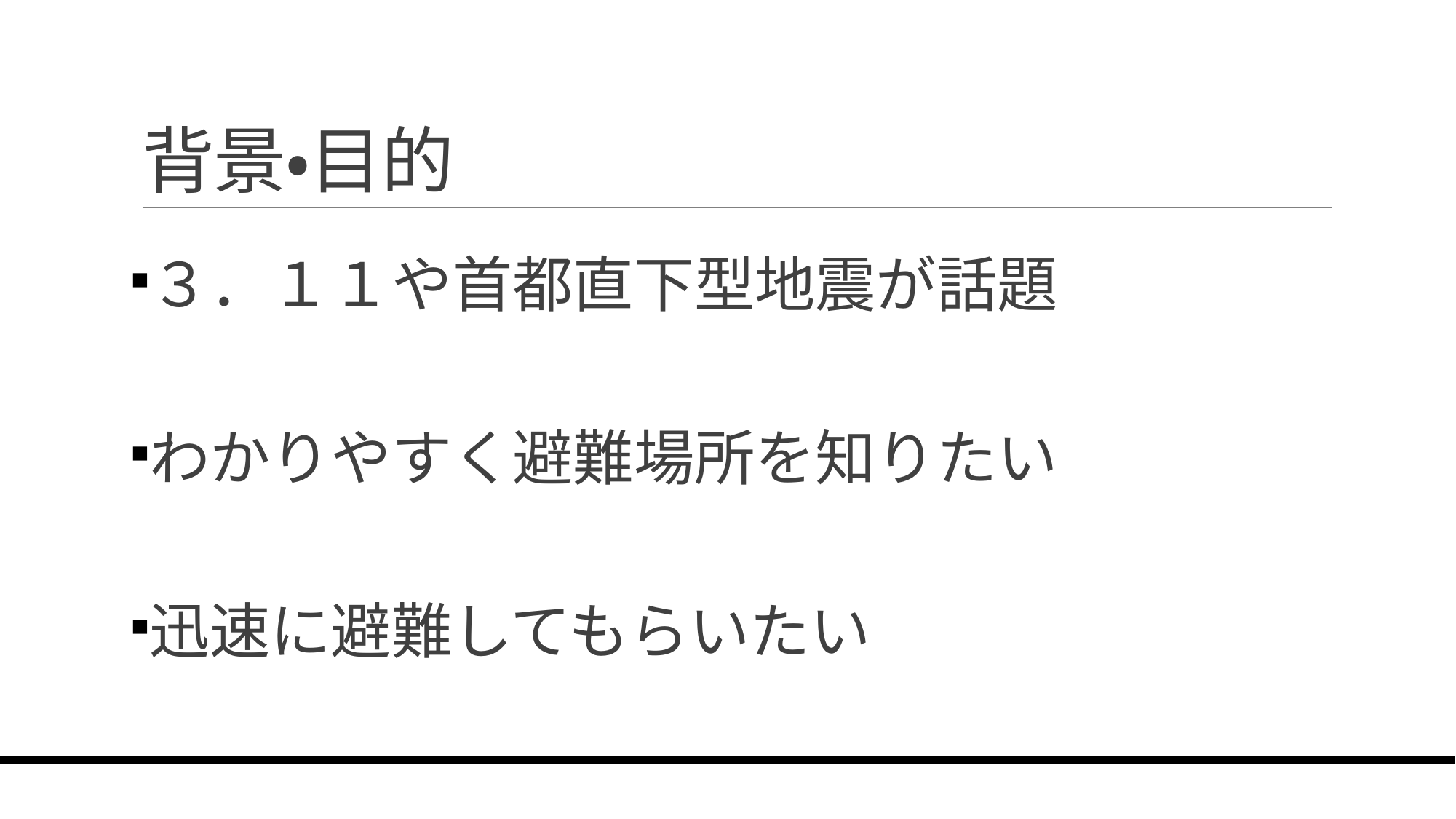

# 背景・目的
３．１１や首都直下型地震が話題

わかりやすく避難場所を知りたい

迅速に避難してもらいたい